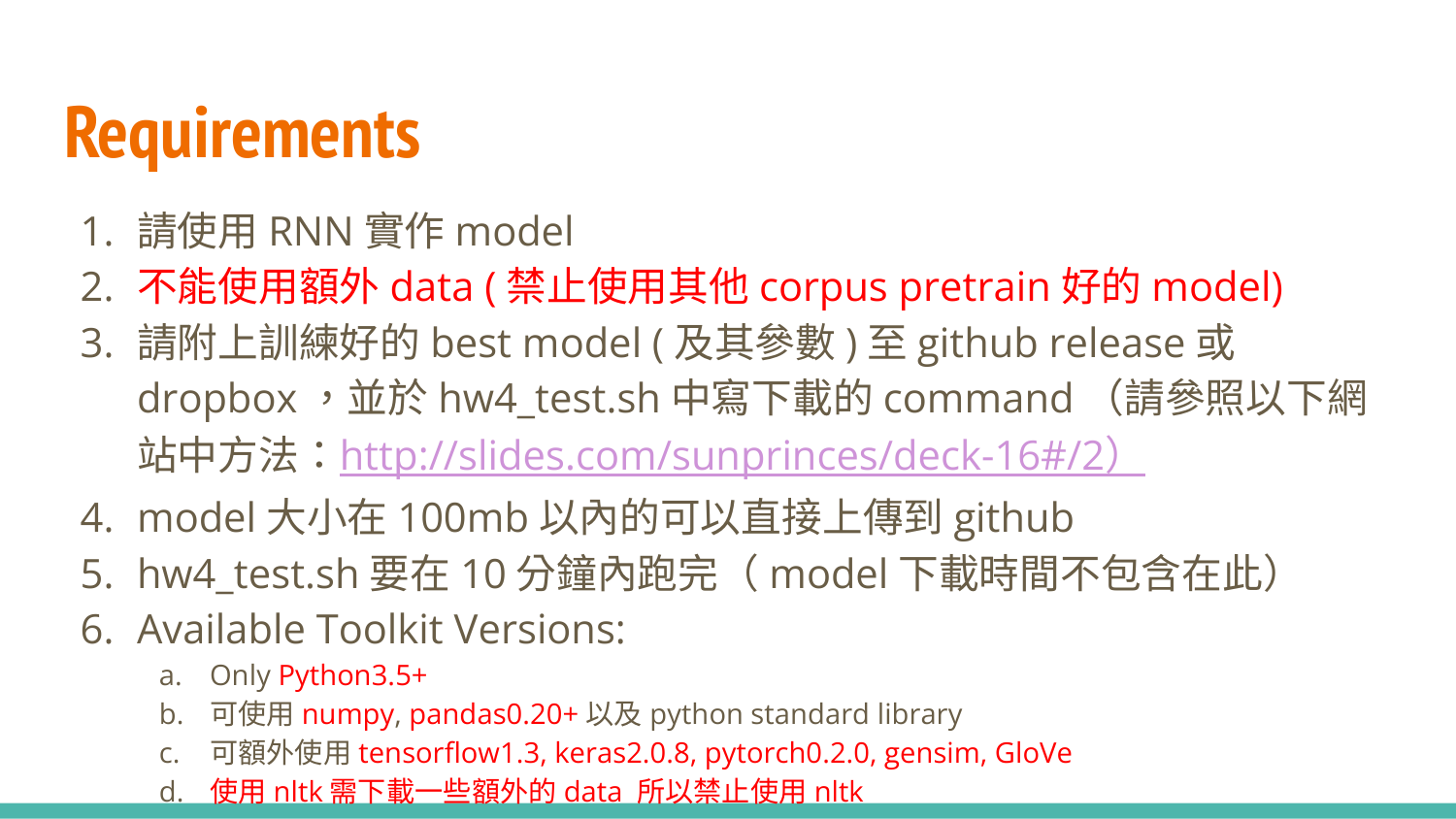

# Requirements
請使用RNN實作model
不能使用額外data (禁止使用其他corpus pretrain好的model)
請附上訓練好的best model (及其參數)至github release或dropbox，並於hw4_test.sh中寫下載的command（請參照以下網站中方法：http://slides.com/sunprinces/deck-16#/2）
model大小在100mb以內的可以直接上傳到github
hw4_test.sh要在10分鐘內跑完（model下載時間不包含在此）
Available Toolkit Versions:
Only Python3.5+
可使用numpy, pandas0.20+以及python standard library
可額外使用tensorflow1.3, keras2.0.8, pytorch0.2.0, gensim, GloVe
使用nltk需下載一些額外的data 所以禁止使用nltk